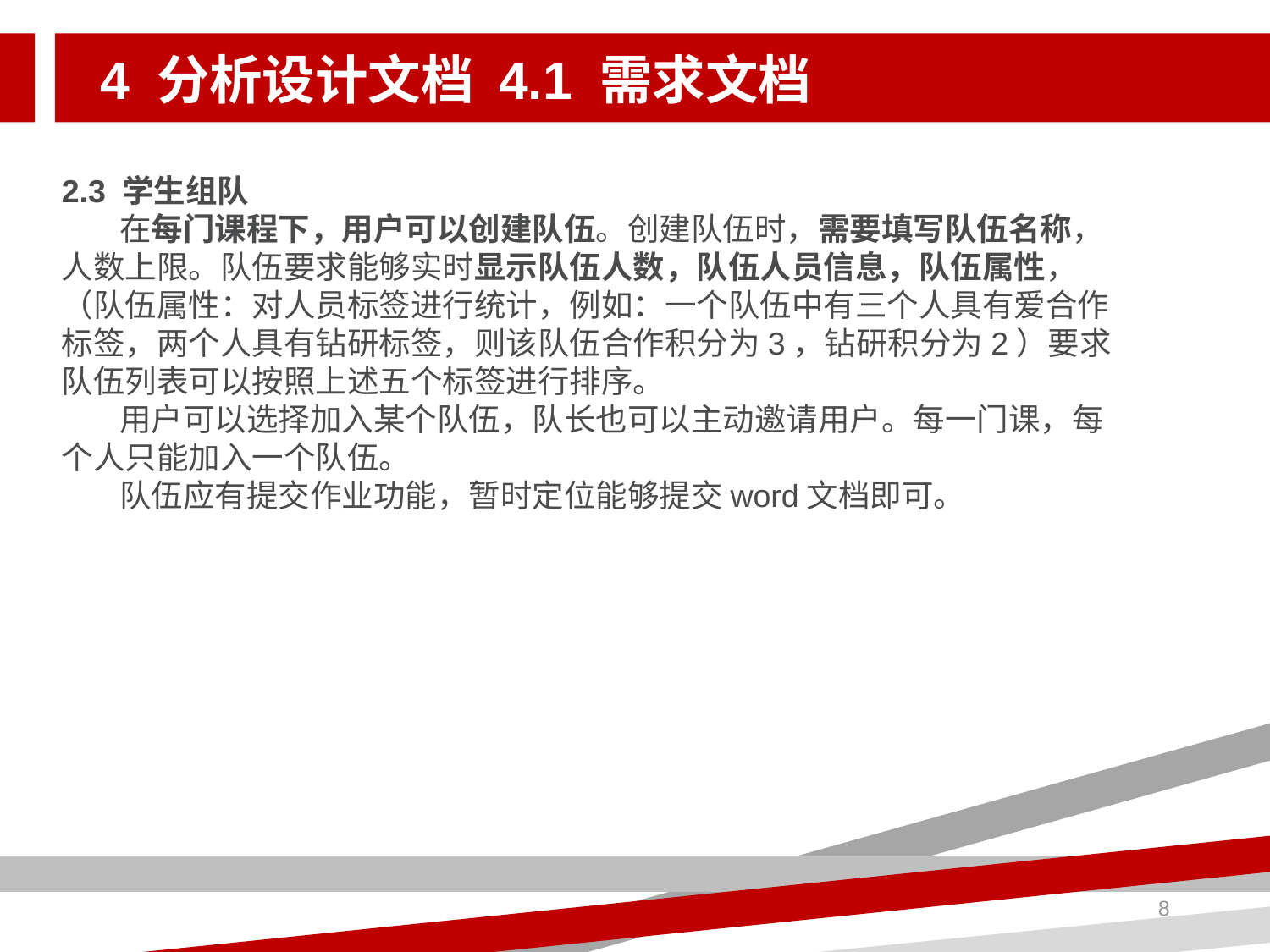

# 4 分析设计文档 4.1 需求文档
2.3 学生组队
       在每门课程下，用户可以创建队伍。创建队伍时，需要填写队伍名称，人数上限。队伍要求能够实时显示队伍人数，队伍人员信息，队伍属性，（队伍属性：对人员标签进行统计，例如：一个队伍中有三个人具有爱合作标签，两个人具有钻研标签，则该队伍合作积分为3，钻研积分为2）要求队伍列表可以按照上述五个标签进行排序。
       用户可以选择加入某个队伍，队长也可以主动邀请用户。每一门课，每个人只能加入一个队伍。
       队伍应有提交作业功能，暂时定位能够提交word文档即可。
8